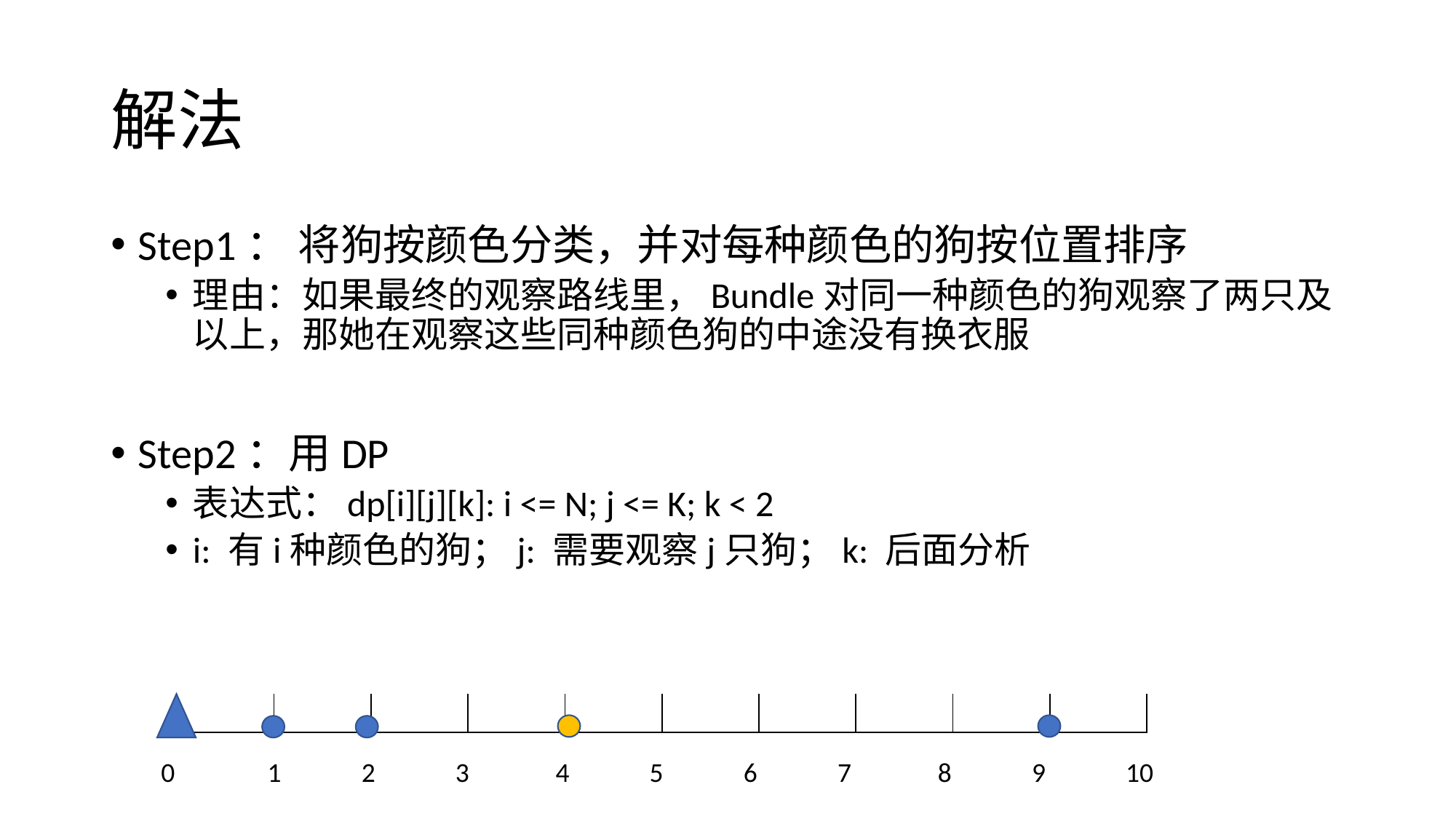

# 解法
Step1： 将狗按颜色分类，并对每种颜色的狗按位置排序
理由：如果最终的观察路线里，Bundle对同一种颜色的狗观察了两只及以上，那她在观察这些同种颜色狗的中途没有换衣服

Step2：用DP
表达式：dp[i][j][k]: i <= N; j <= K; k < 2
i: 有i种颜色的狗；j: 需要观察j只狗；k: 后面分析

|  |  |  |  |  |  |  |  |  |  |
| --- | --- | --- | --- | --- | --- | --- | --- | --- | --- |

0               1             2             3              4             5             6             7              8             9             10